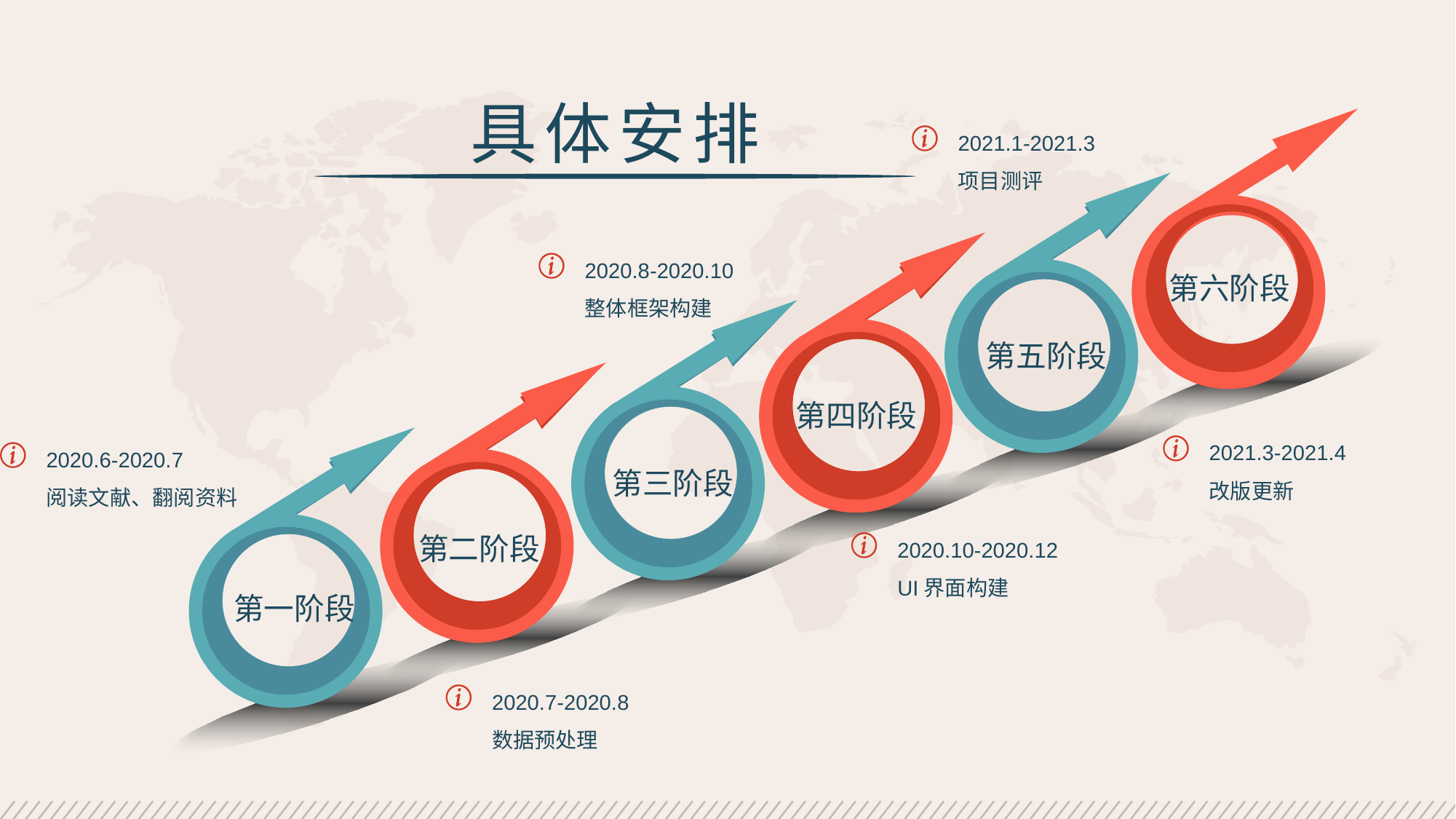

具体安排

2021.1-2021.3
项目测评

2020.8-2020.10
整体框架构建

第六阶段
第五阶段

第四阶段

2021.3-2021.4
改版更新

2020.6-2020.7
阅读文献、翻阅资料

第三阶段

2020.10-2020.12
UI界面构建

第二阶段

第一阶段

2020.7-2020.8
数据预处理